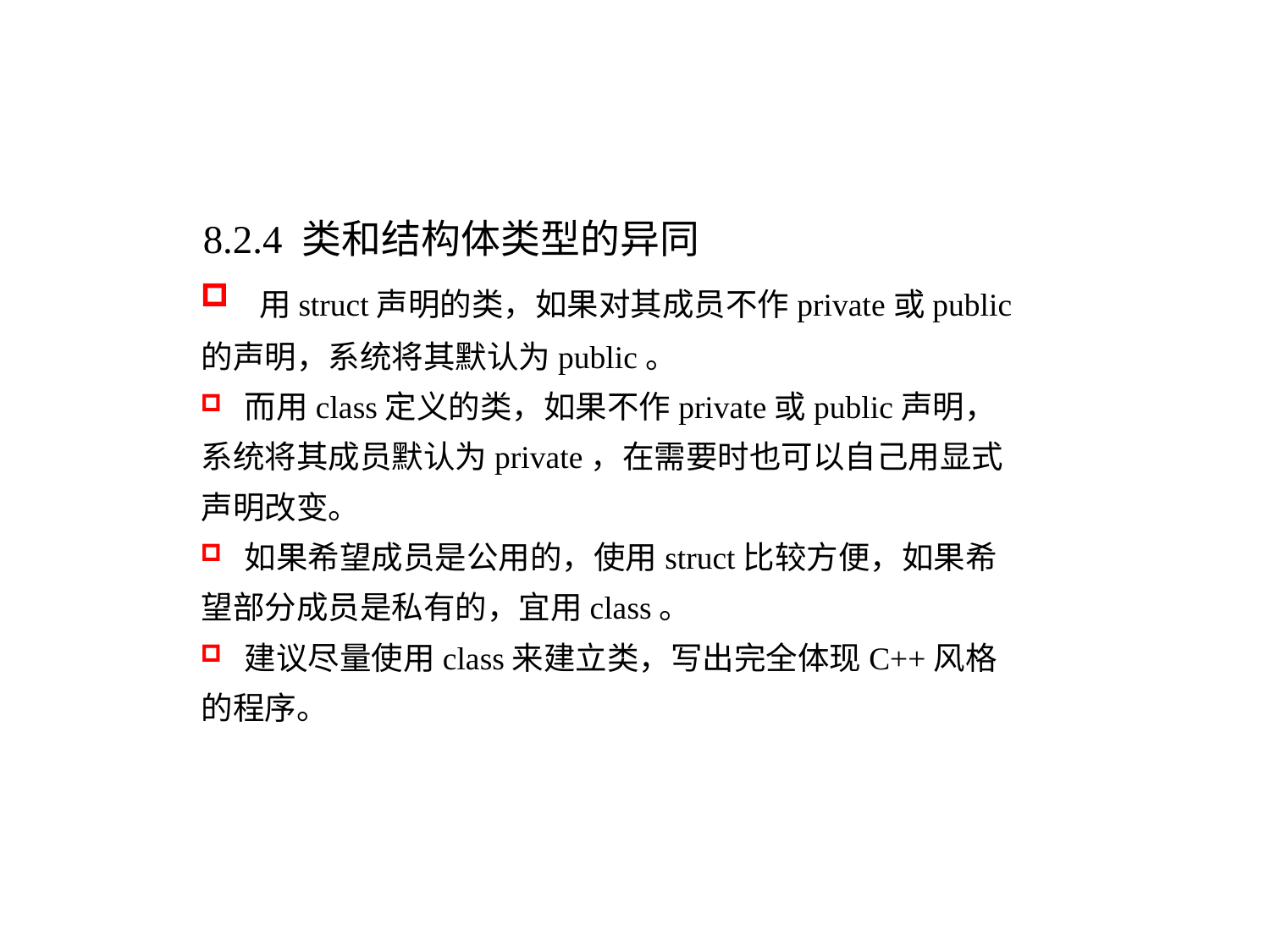

8.2.4 类和结构体类型的异同
  用struct声明的类，如果对其成员不作private或public的声明，系统将其默认为public。
  而用class定义的类，如果不作private或public声明，系统将其成员默认为private，在需要时也可以自己用显式声明改变。
  如果希望成员是公用的，使用struct比较方便，如果希望部分成员是私有的，宜用class。
  建议尽量使用class来建立类，写出完全体现C++风格的程序。